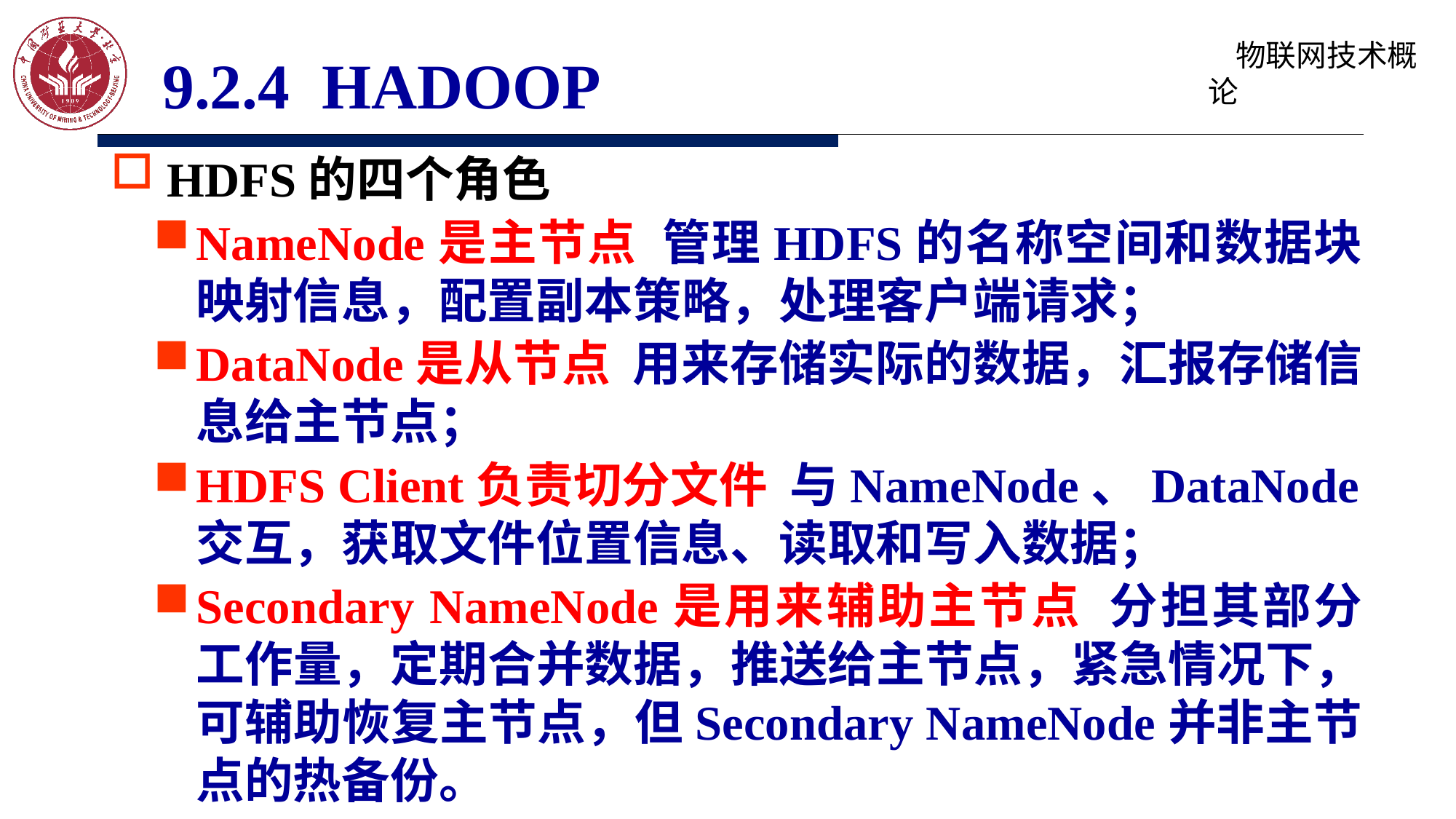

9.2.4  HADOOP
HDFS的四个角色
NameNode是主节点  管理HDFS的名称空间和数据块映射信息，配置副本策略，处理客户端请求；
DataNode是从节点  用来存储实际的数据，汇报存储信息给主节点；
HDFS Client负责切分文件  与NameNode、DataNode交互，获取文件位置信息、读取和写入数据；
Secondary NameNode是用来辅助主节点  分担其部分工作量，定期合并数据，推送给主节点，紧急情况下，可辅助恢复主节点，但Secondary NameNode并非主节点的热备份。